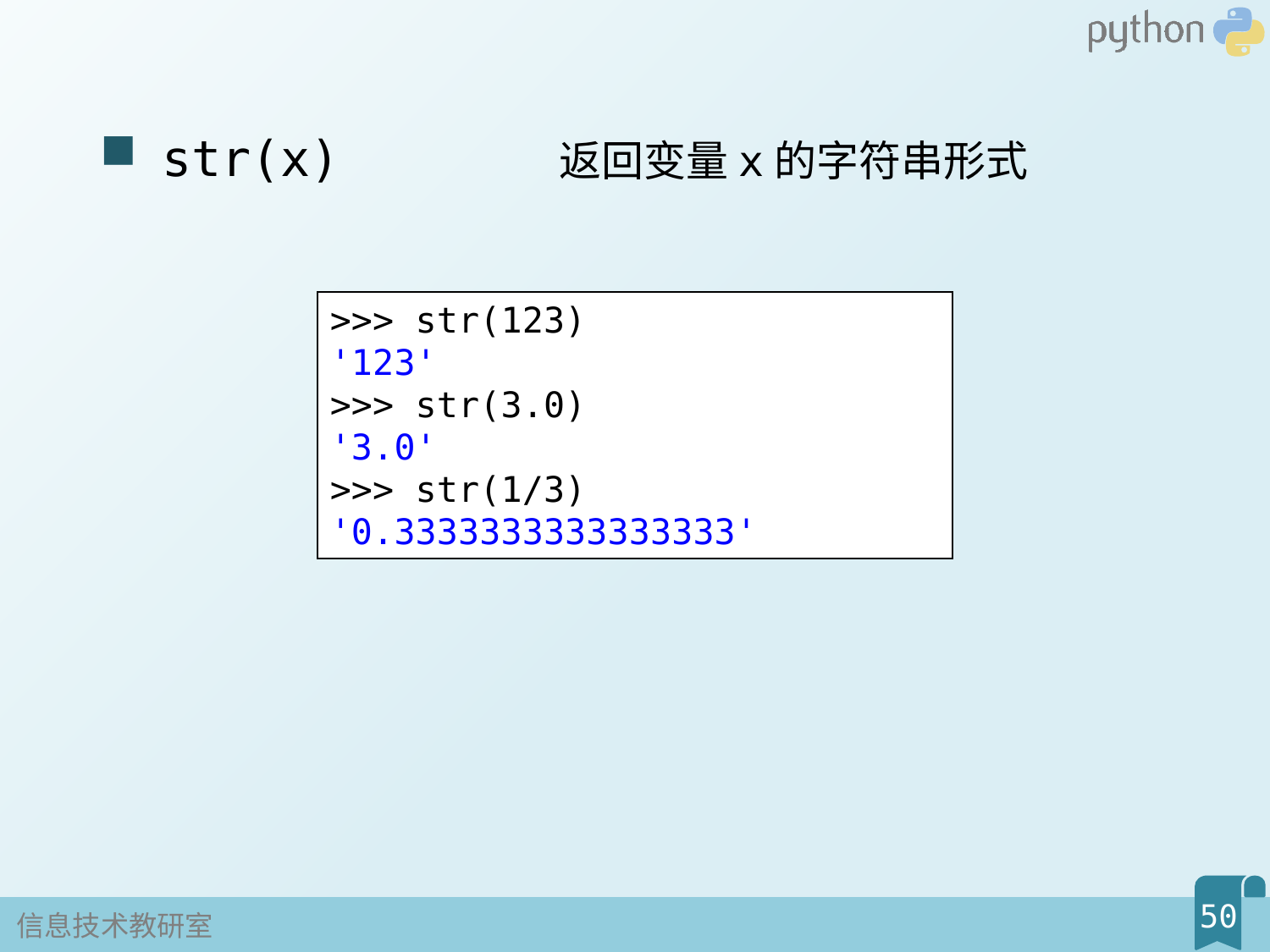

str(x)       返回变量x的字符串形式

>>> str(123)
'123'
>>> str(3.0)
'3.0'
>>> str(1/3)
'0.3333333333333333'
50